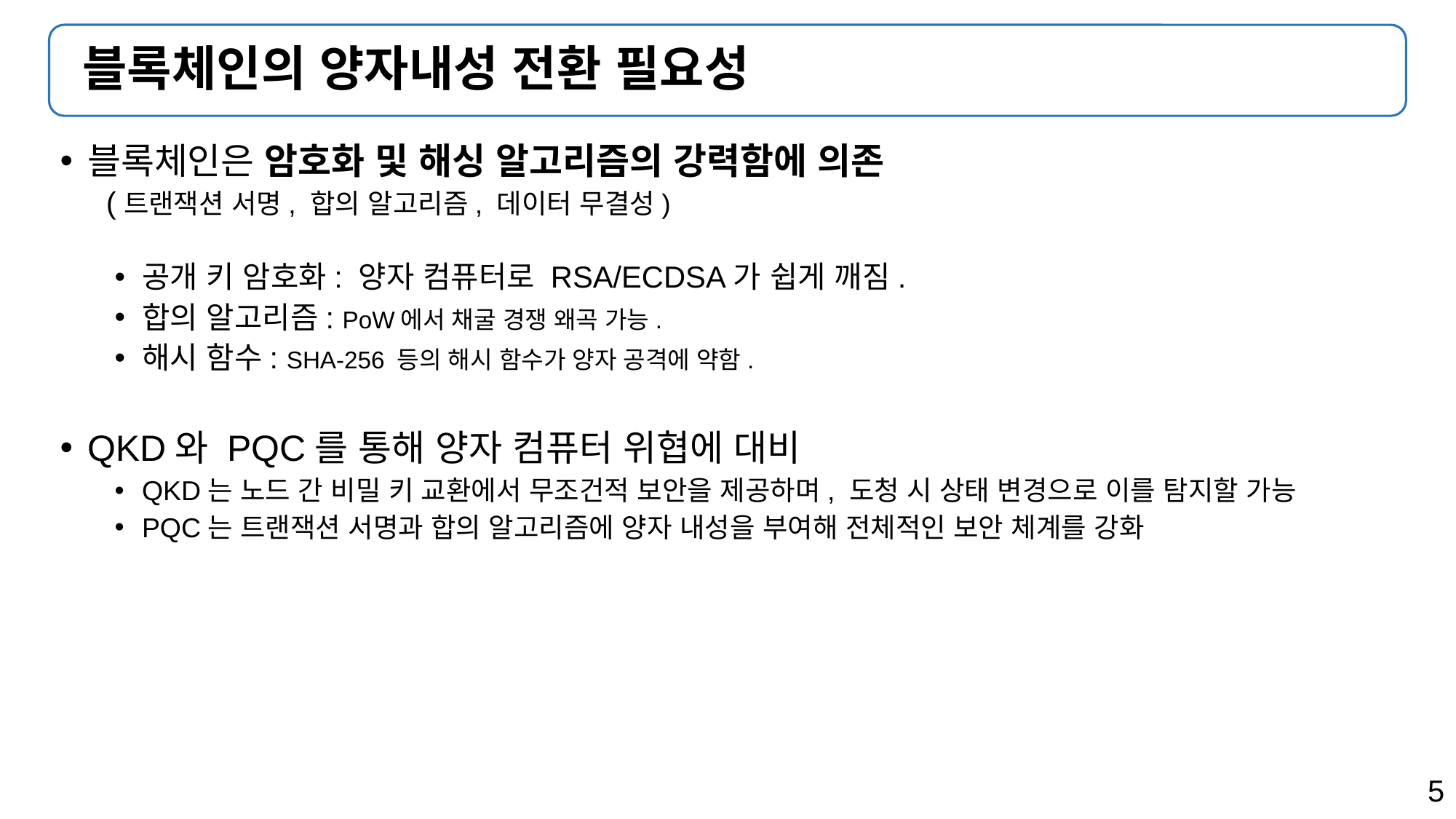

블록체인의 양자내성 전환 필요성
#
블록체인은 암호화 및 해싱 알고리즘의 강력함에 의존
 (트랜잭션 서명, 합의 알고리즘, 데이터 무결성)
공개 키 암호화: 양자 컴퓨터로 RSA/ECDSA가 쉽게 깨짐.
합의 알고리즘: PoW에서 채굴 경쟁 왜곡 가능.
해시 함수: SHA-256 등의 해시 함수가 양자 공격에 약함.
QKD와 PQC를 통해 양자 컴퓨터 위협에 대비
QKD는 노드 간 비밀 키 교환에서 무조건적 보안을 제공하며, 도청 시 상태 변경으로 이를 탐지할 가능
PQC는 트랜잭션 서명과 합의 알고리즘에 양자 내성을 부여해 전체적인 보안 체계를 강화